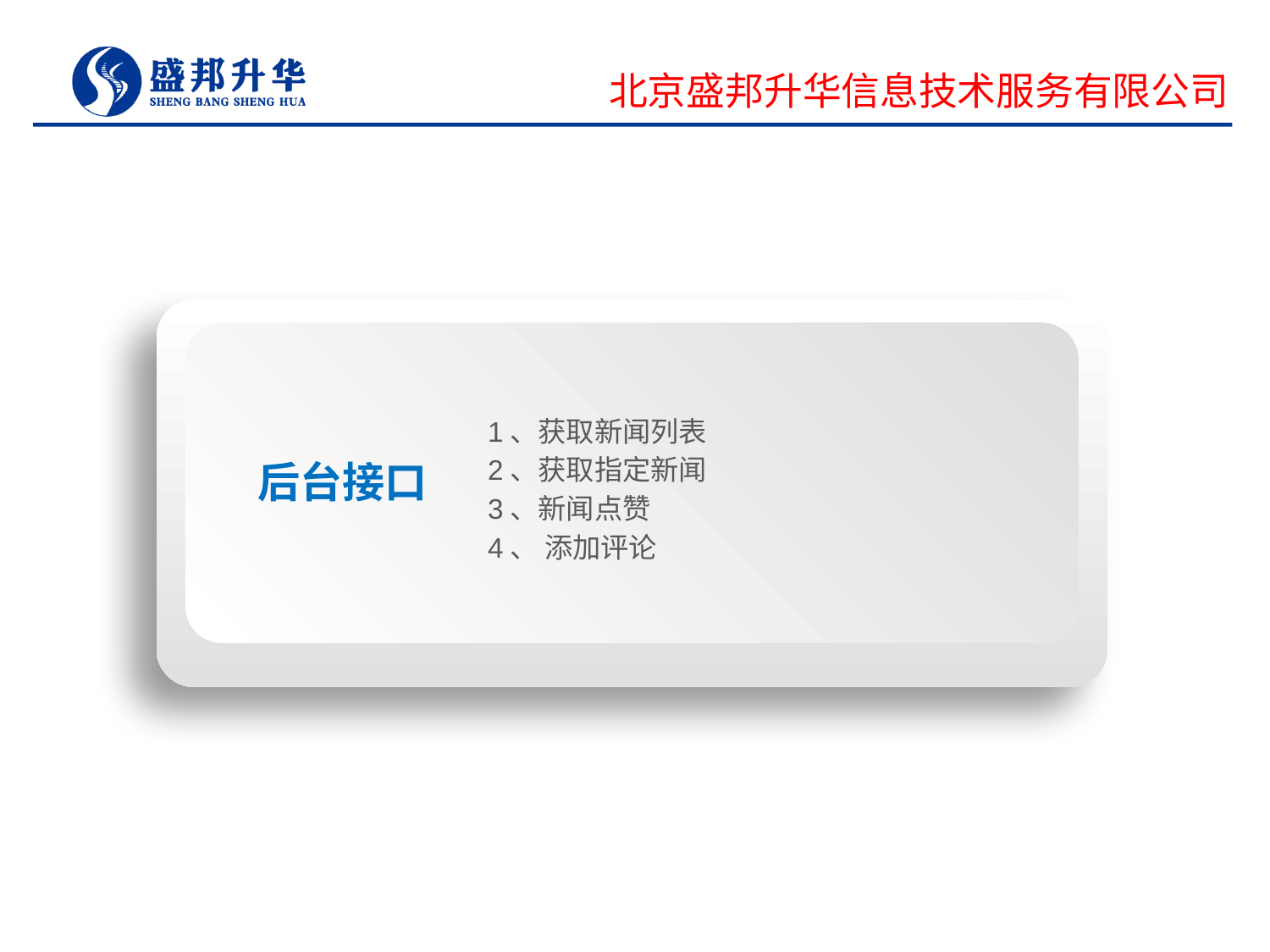

北京盛邦升华信息技术服务有限公司

1、获取新闻列表
2、获取指定新闻
3、新闻点赞
4、 添加评论

后台接口